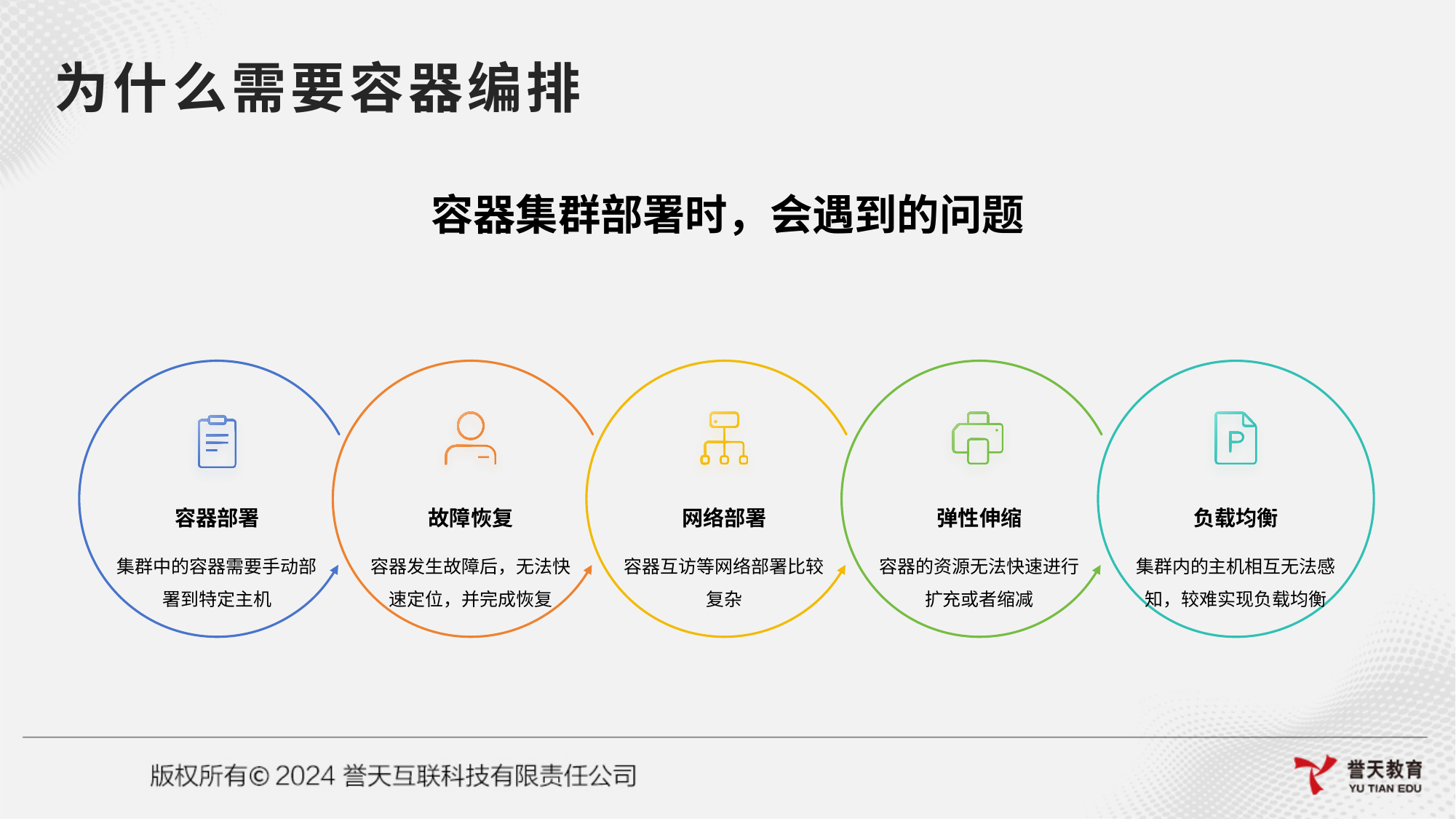

# 为什么需要容器编排
容器集群部署时，会遇到的问题

容器部署
故障恢复
网络部署
弹性伸缩
负载均衡
集群中的容器需要手动部署到特定主机
容器发生故障后，无法快速定位，并完成恢复
容器互访等网络部署比较复杂
容器的资源无法快速进行扩充或者缩减
集群内的主机相互无法感知，较难实现负载均衡